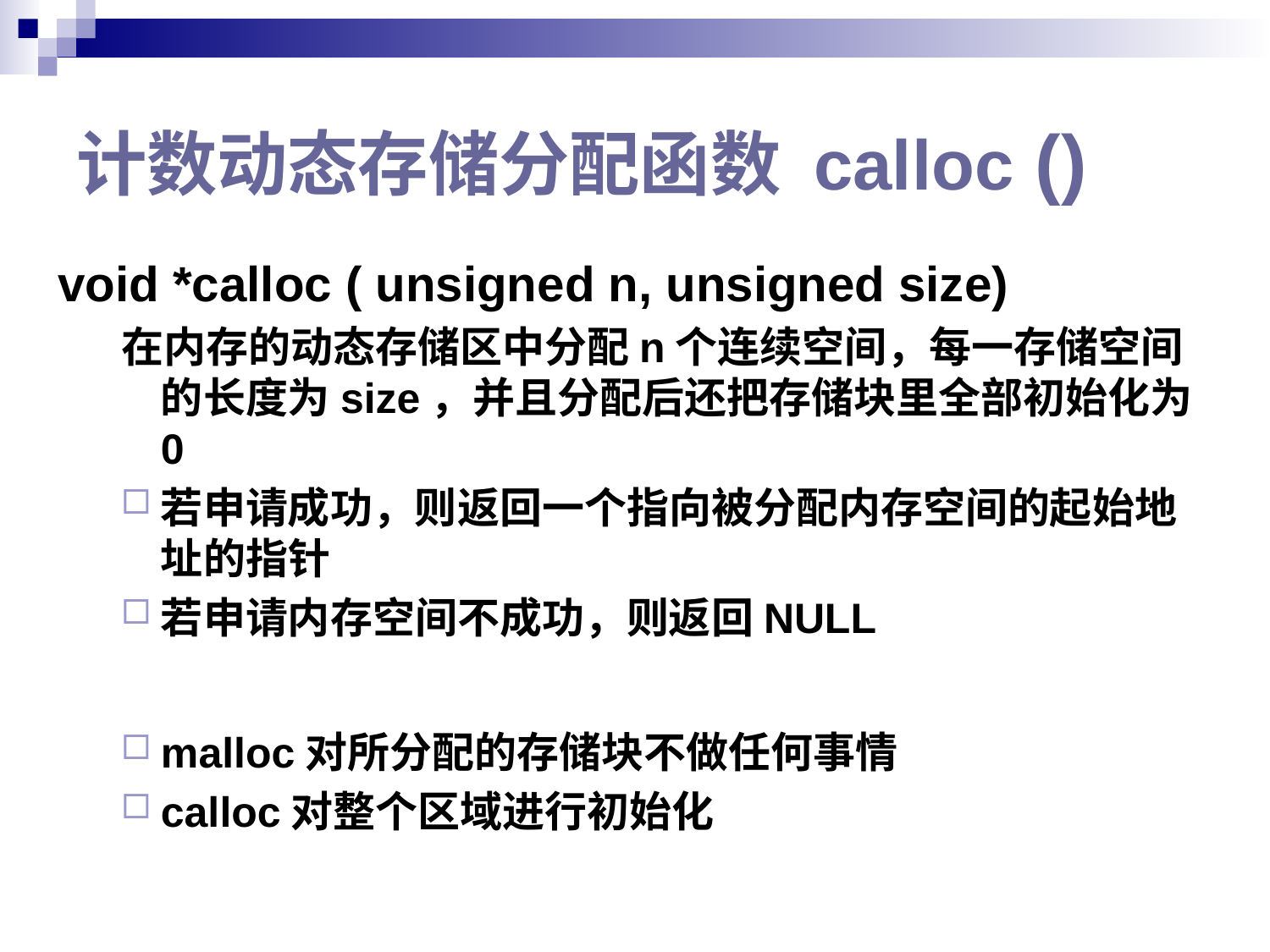

# 计数动态存储分配函数 calloc ()
void *calloc ( unsigned n, unsigned size)
在内存的动态存储区中分配n个连续空间，每一存储空间的长度为size，并且分配后还把存储块里全部初始化为0
若申请成功，则返回一个指向被分配内存空间的起始地址的指针
若申请内存空间不成功，则返回NULL

malloc对所分配的存储块不做任何事情
calloc对整个区域进行初始化